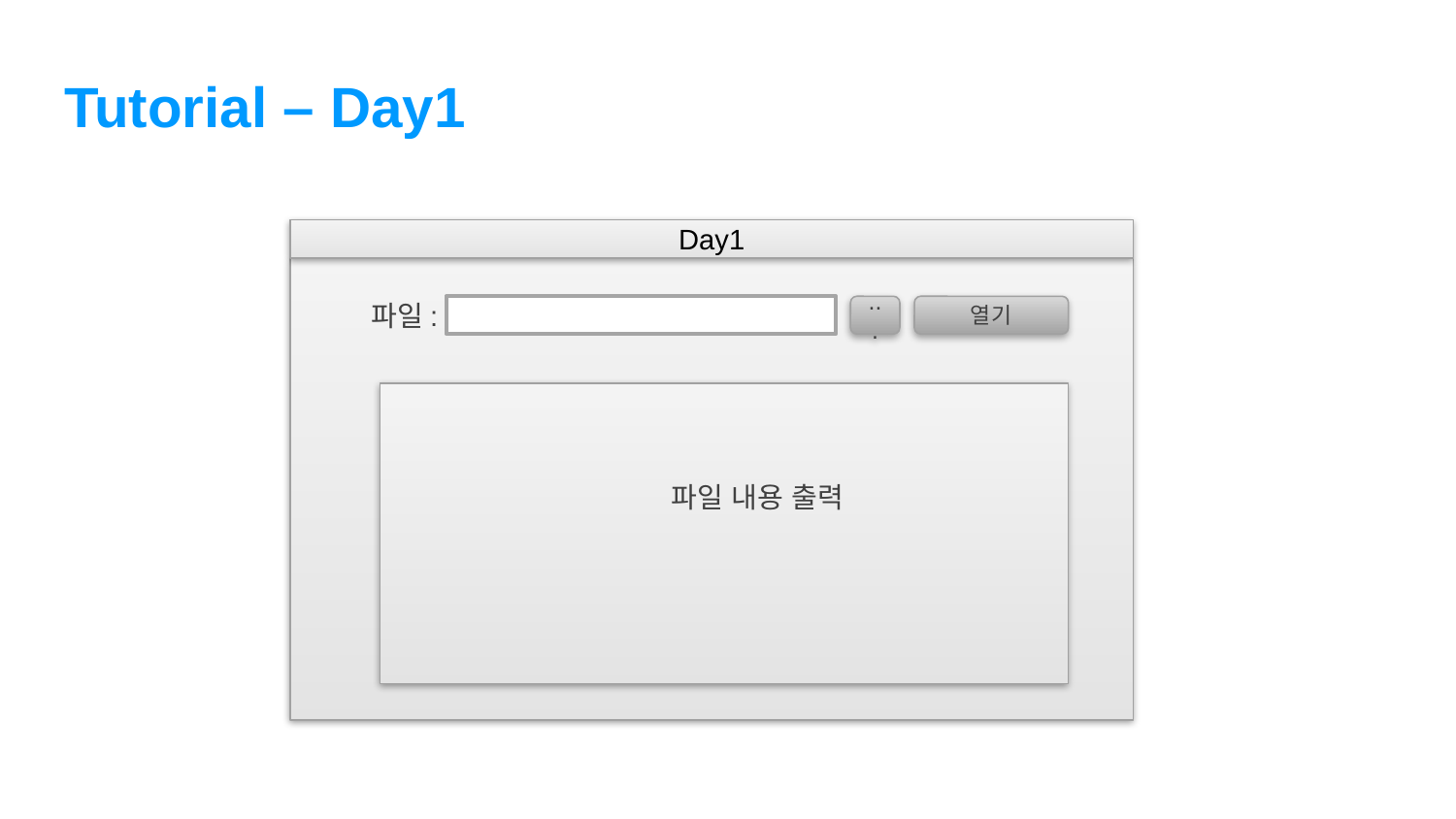

# Tutorial – Day1
Day1

파일:

...
열기

파일 내용 출력